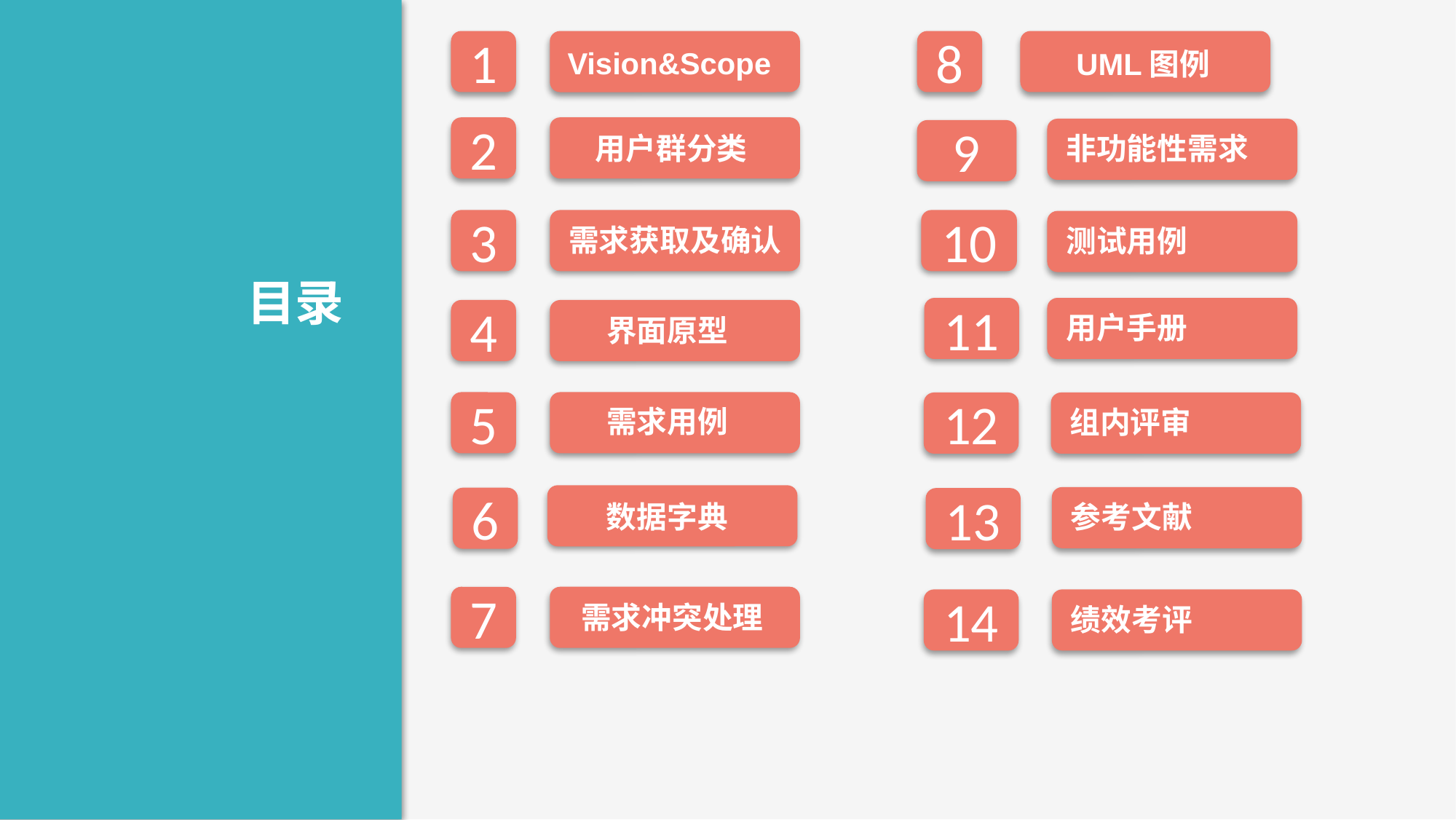

8
1

UML图例

Vision&Scope
2

用户群分类

非功能性需求
9
3
10

需求获取及确认

测试用例
目录
11

用户手册
4

界面原型
5

需求用例
12

组内评审

数据字典

参考文献
6
13
7

需求冲突处理
14

绩效考评
9

WBS
8

会议记录